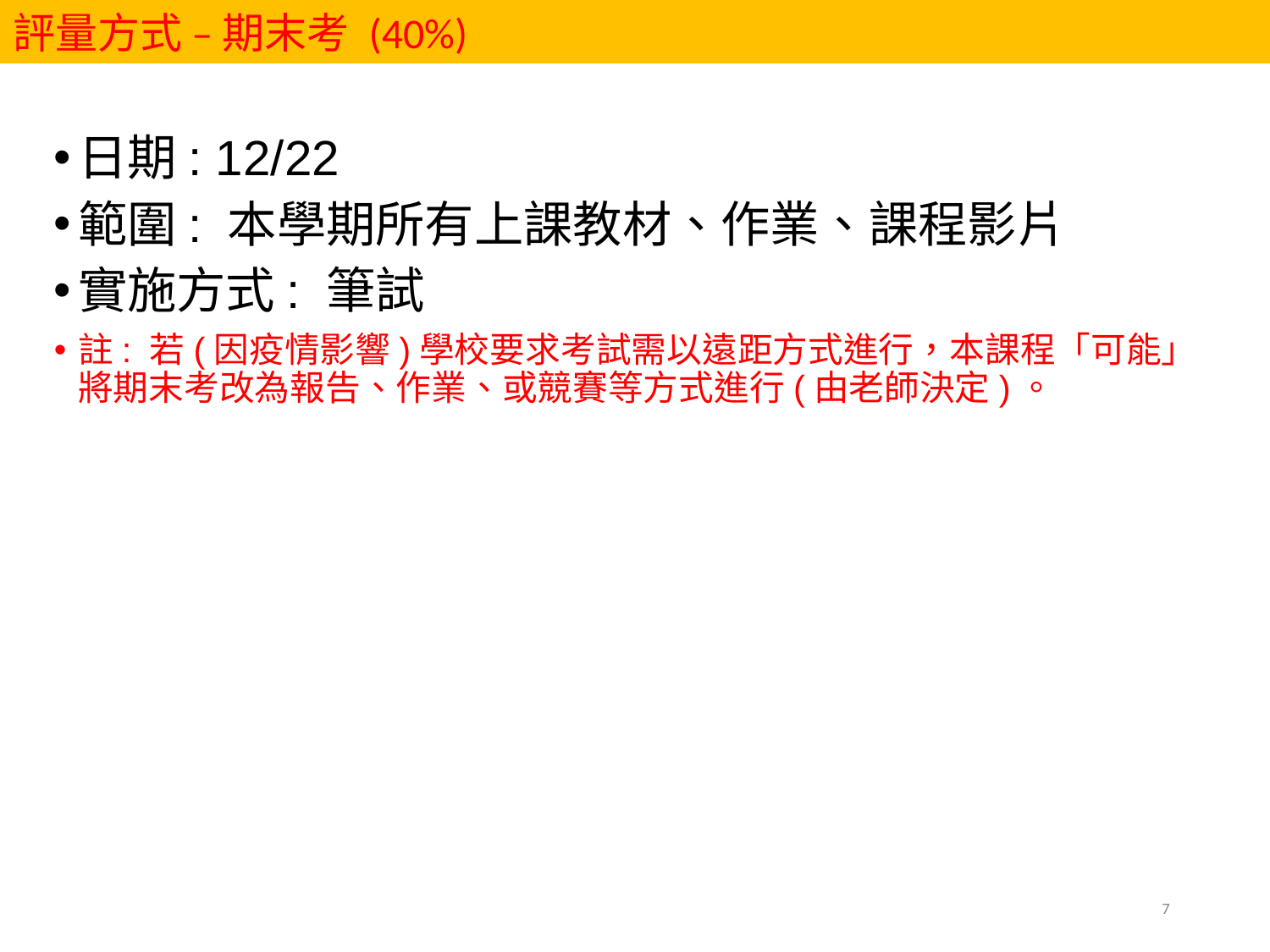

評量方式 – 期末考 (40%)
日期: 12/22
範圍: 本學期所有上課教材、作業、課程影片
實施方式: 筆試
註: 若(因疫情影響)學校要求考試需以遠距方式進行，本課程「可能」將期末考改為報告、作業、或競賽等方式進行(由老師決定)。

7